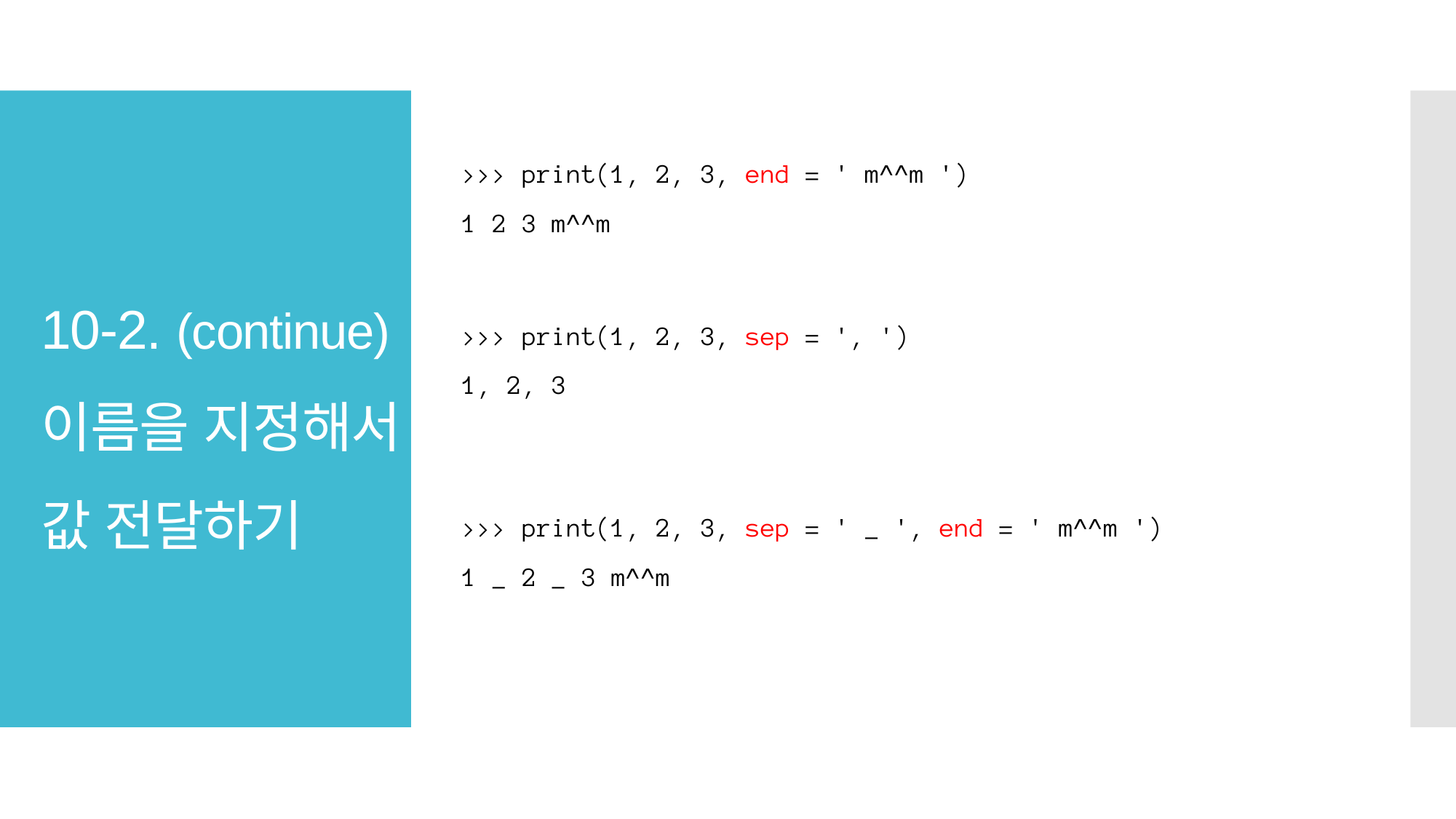

# 10-2. (continue) 이름을 지정해서 값 전달하기
>>> print(1, 2, 3, end = ' m^^m ')
1 2 3 m^^m
>>> print(1, 2, 3, sep = ', ')
1, 2, 3
>>> print(1, 2, 3, sep = ' _ ', end = ' m^^m ')
1 _ 2 _ 3 m^^m